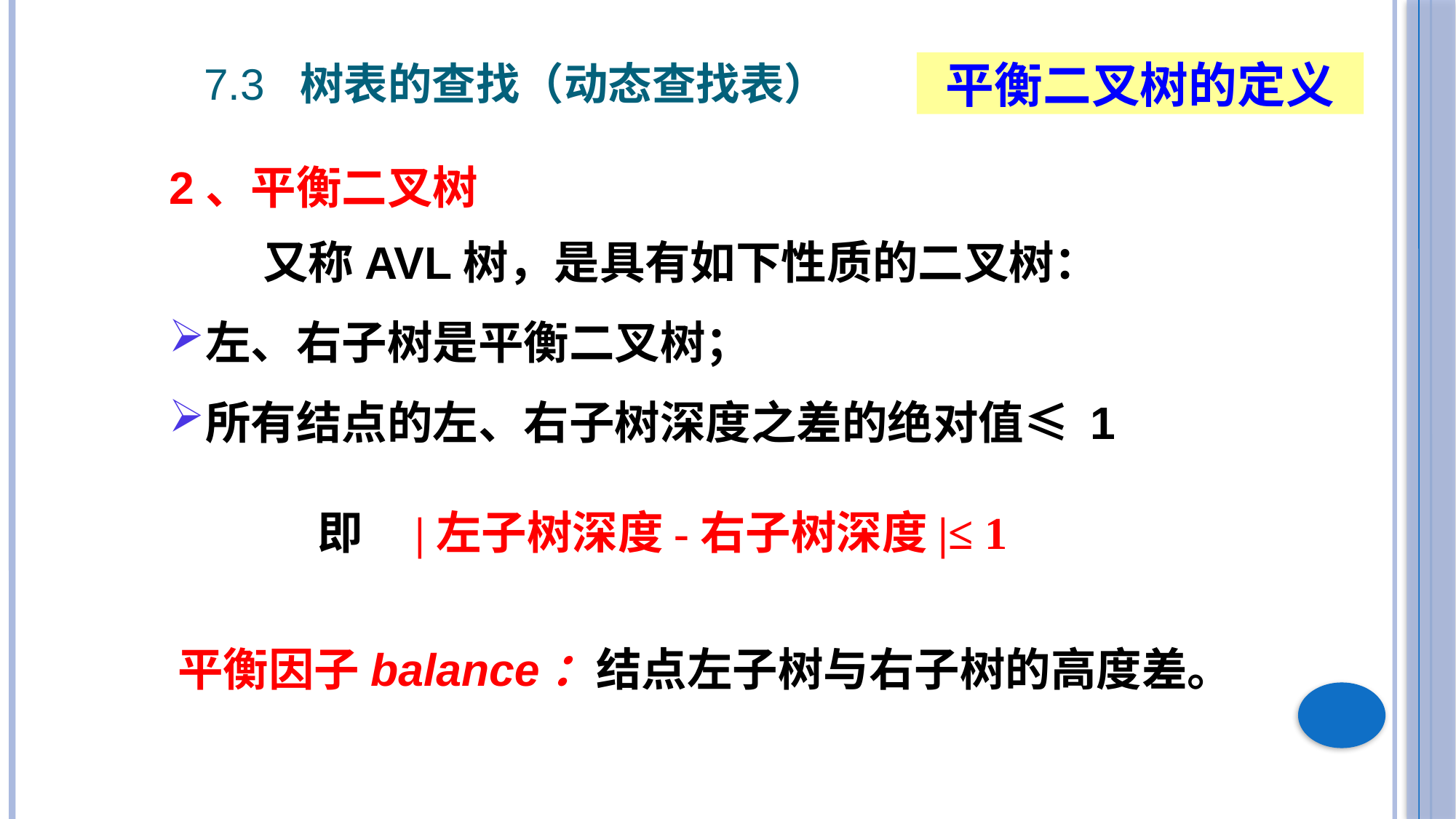

7.3  树表的查找（动态查找表）
平衡二叉树的定义
2、平衡二叉树
        又称AVL树，是具有如下性质的二叉树：
左、右子树是平衡二叉树；
所有结点的左、右子树深度之差的绝对值≤ 1
即    |左子树深度-右子树深度|≤ 1
平衡因子balance：结点左子树与右子树的高度差。